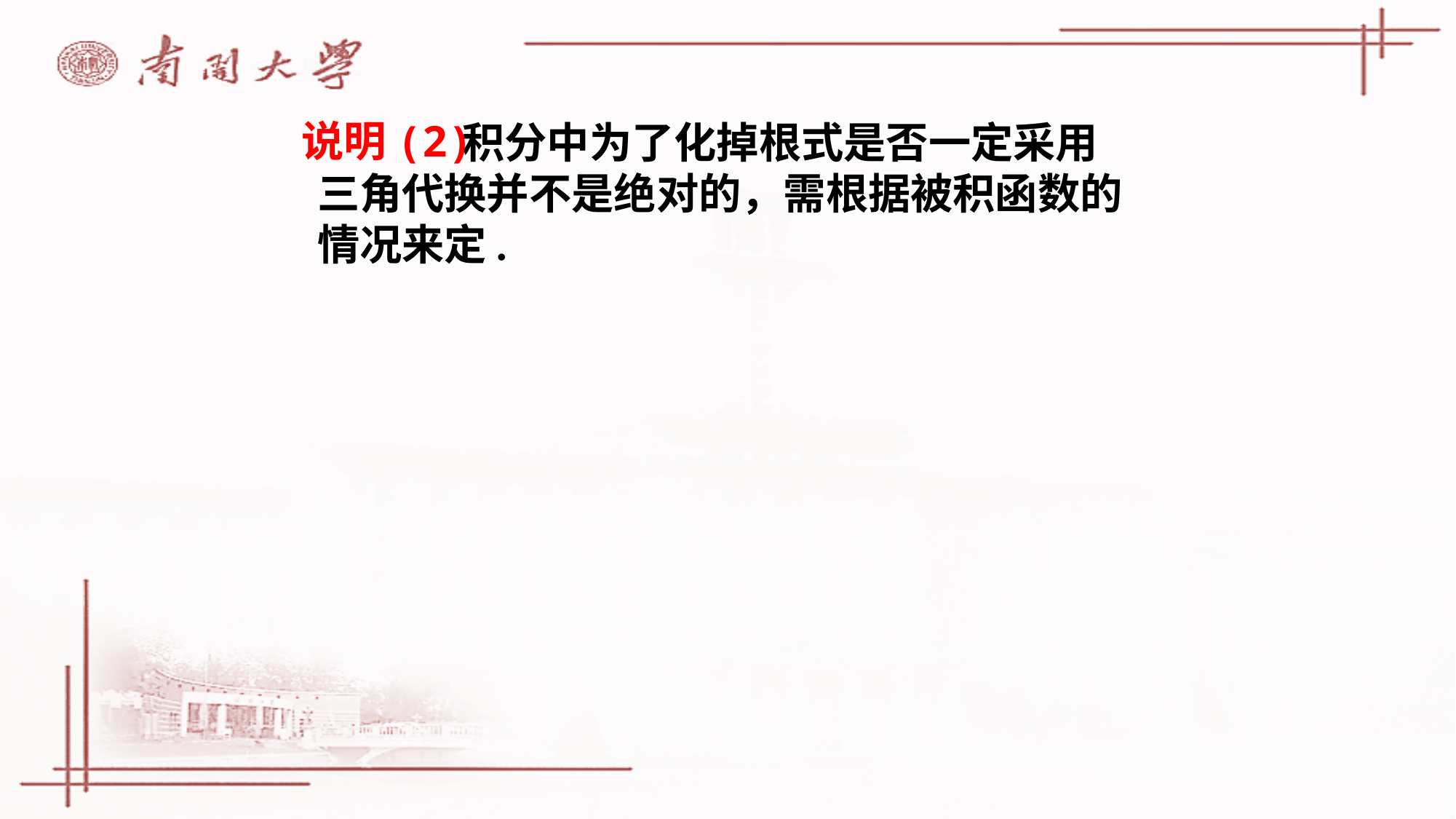

说明(2)
              积分中为了化掉根式是否一定采用三角代换并不是绝对的，需根据被积函数的情况来定.